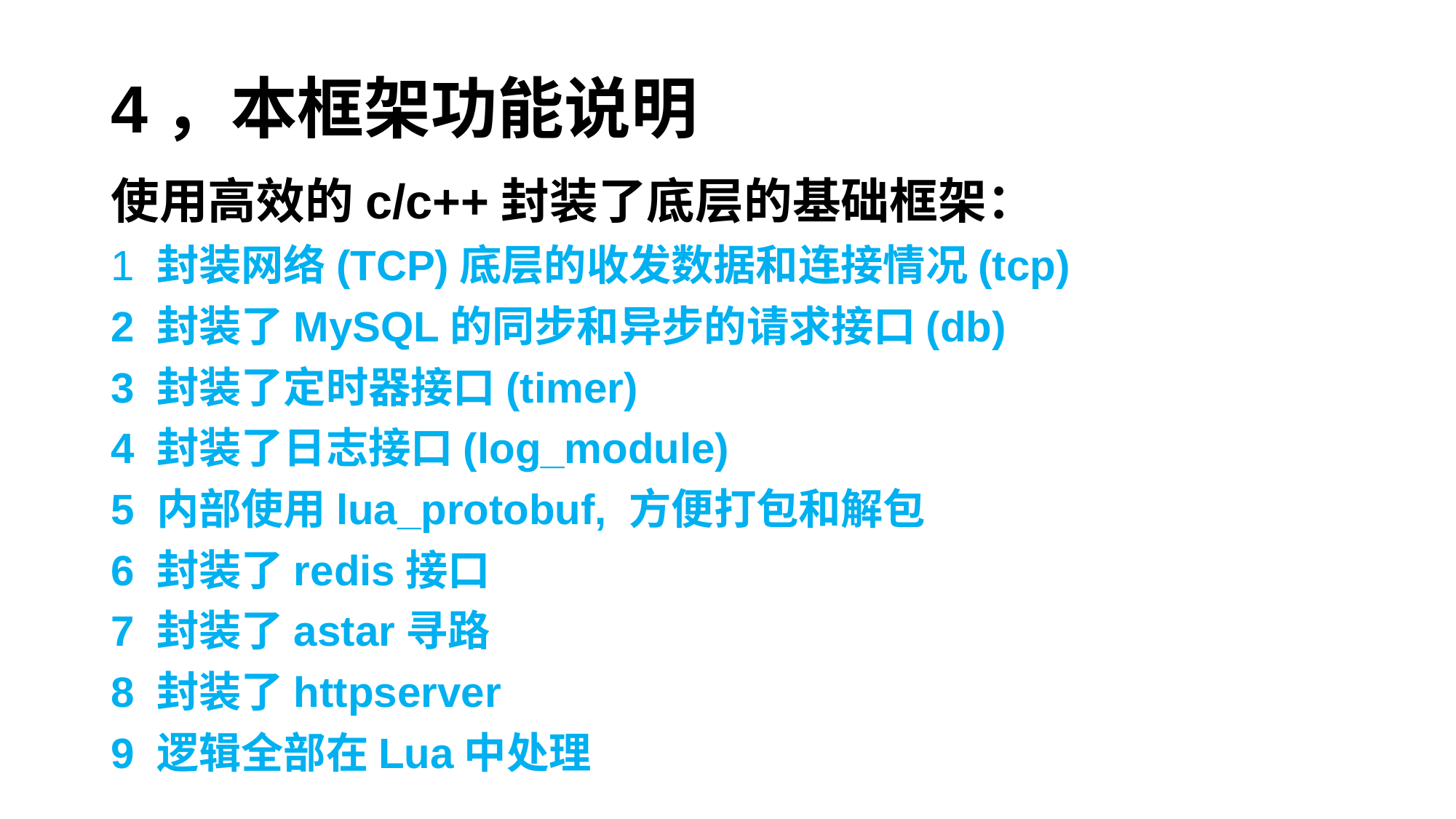

# 4，本框架功能说明
使用高效的c/c++封装了底层的基础框架：
1 封装网络(TCP)底层的收发数据和连接情况(tcp)
2 封装了MySQL的同步和异步的请求接口(db)
3 封装了定时器接口(timer)
4 封装了日志接口(log_module)
5 内部使用lua_protobuf, 方便打包和解包
6 封装了redis接口
7 封装了astar寻路
8 封装了httpserver
9 逻辑全部在Lua中处理